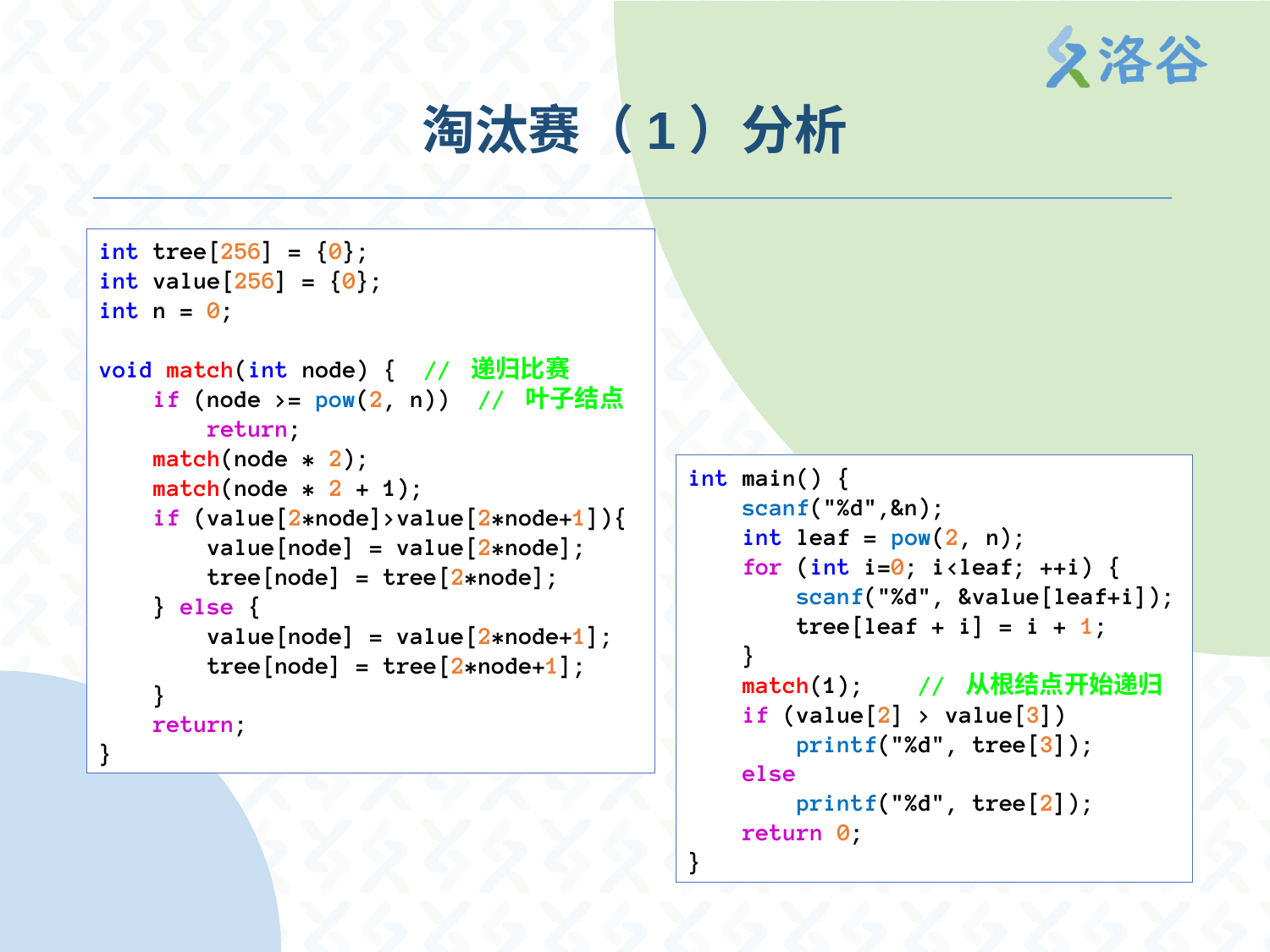

# 淘汰赛（1）分析
int tree[256] = {0};
int value[256] = {0};
int n = 0;

void match(int node) {  // 递归比赛
    if (node >= pow(2, n))  // 叶子结点
        return;
    match(node * 2);
    match(node * 2 + 1);
    if (value[2*node]>value[2*node+1]){
        value[node] = value[2*node];
        tree[node] = tree[2*node];
    } else {
        value[node] = value[2*node+1];
        tree[node] = tree[2*node+1];
    }
    return;
}
int main() {
    scanf("%d",&n);
    int leaf = pow(2, n);
    for (int i=0; i<leaf; ++i) {
        scanf("%d", &value[leaf+i]);
        tree[leaf + i] = i + 1;
    }
    match(1);    // 从根结点开始递归
    if (value[2] > value[3])
        printf("%d", tree[3]);
    else
        printf("%d", tree[2]);
    return 0;
}